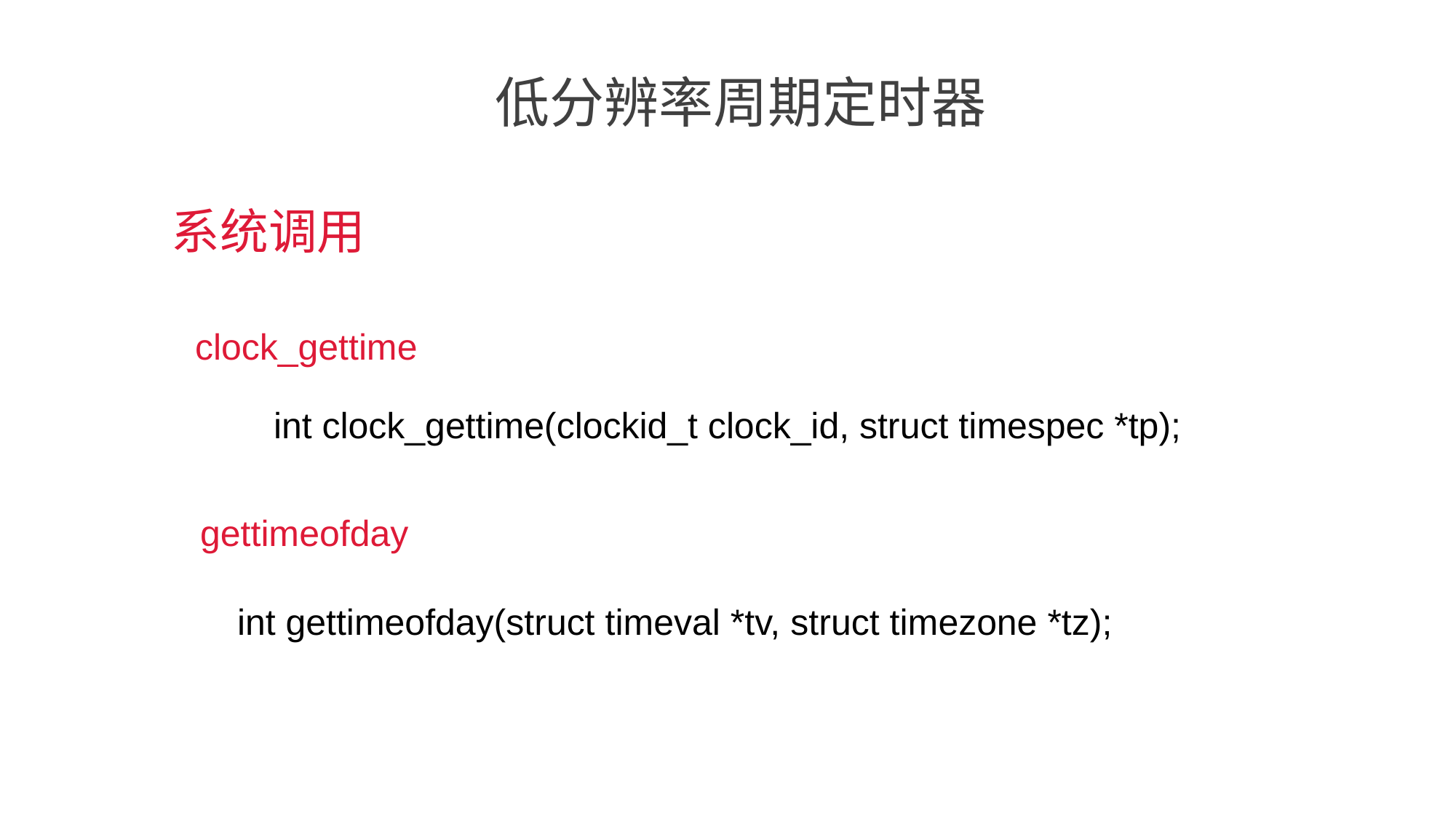

低分辨率周期定时器

系统调用
clock_gettime
int clock_gettime(clockid_t clock_id, struct timespec *tp);
gettimeofday
int gettimeofday(struct timeval *tv, struct timezone *tz);